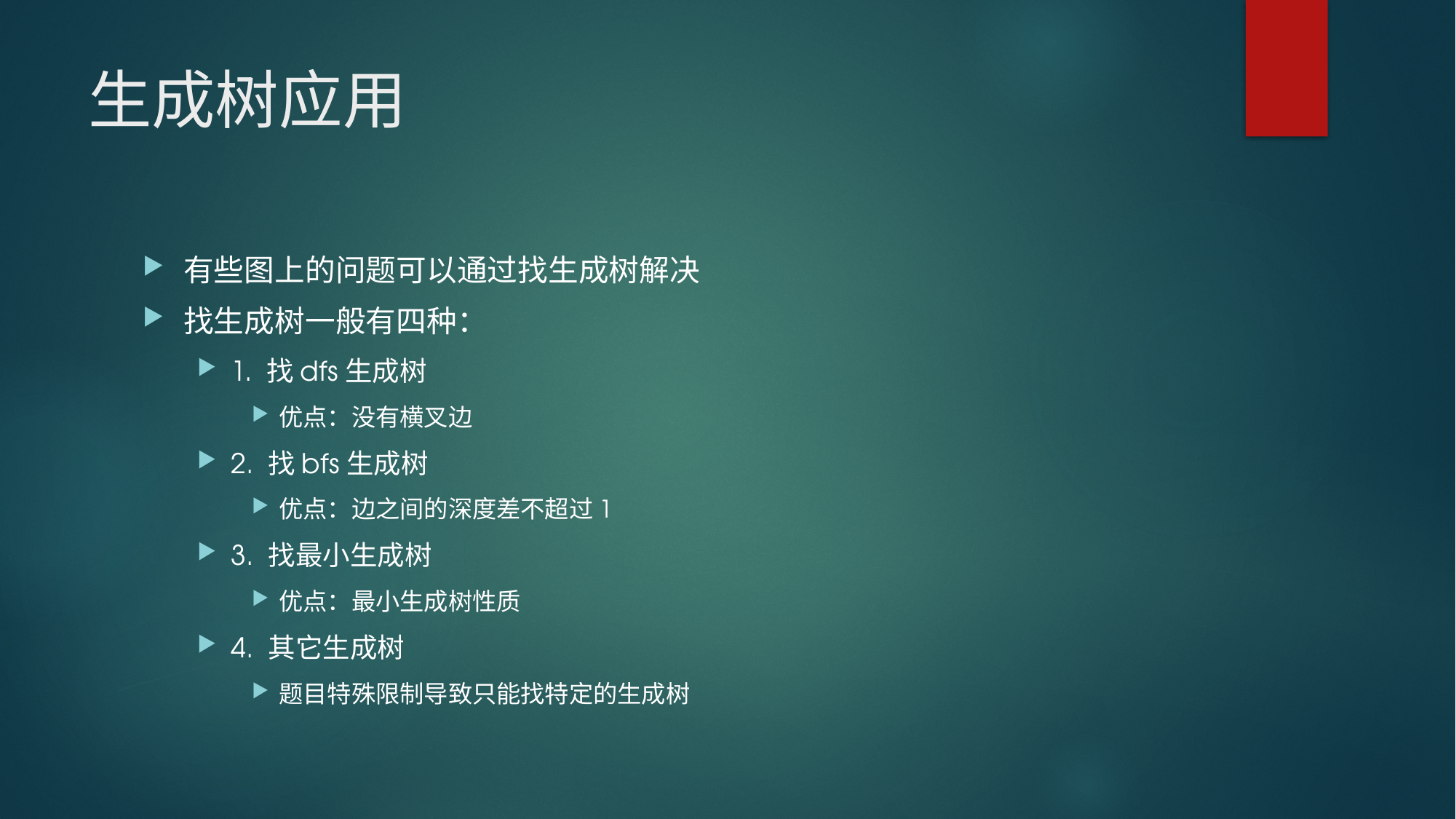

# 生成树应用
有些图上的问题可以通过找生成树解决
找生成树一般有四种：
1. 找dfs生成树
优点：没有横叉边
2. 找bfs生成树
优点：边之间的深度差不超过1
3. 找最小生成树
优点：最小生成树性质
4. 其它生成树
题目特殊限制导致只能找特定的生成树